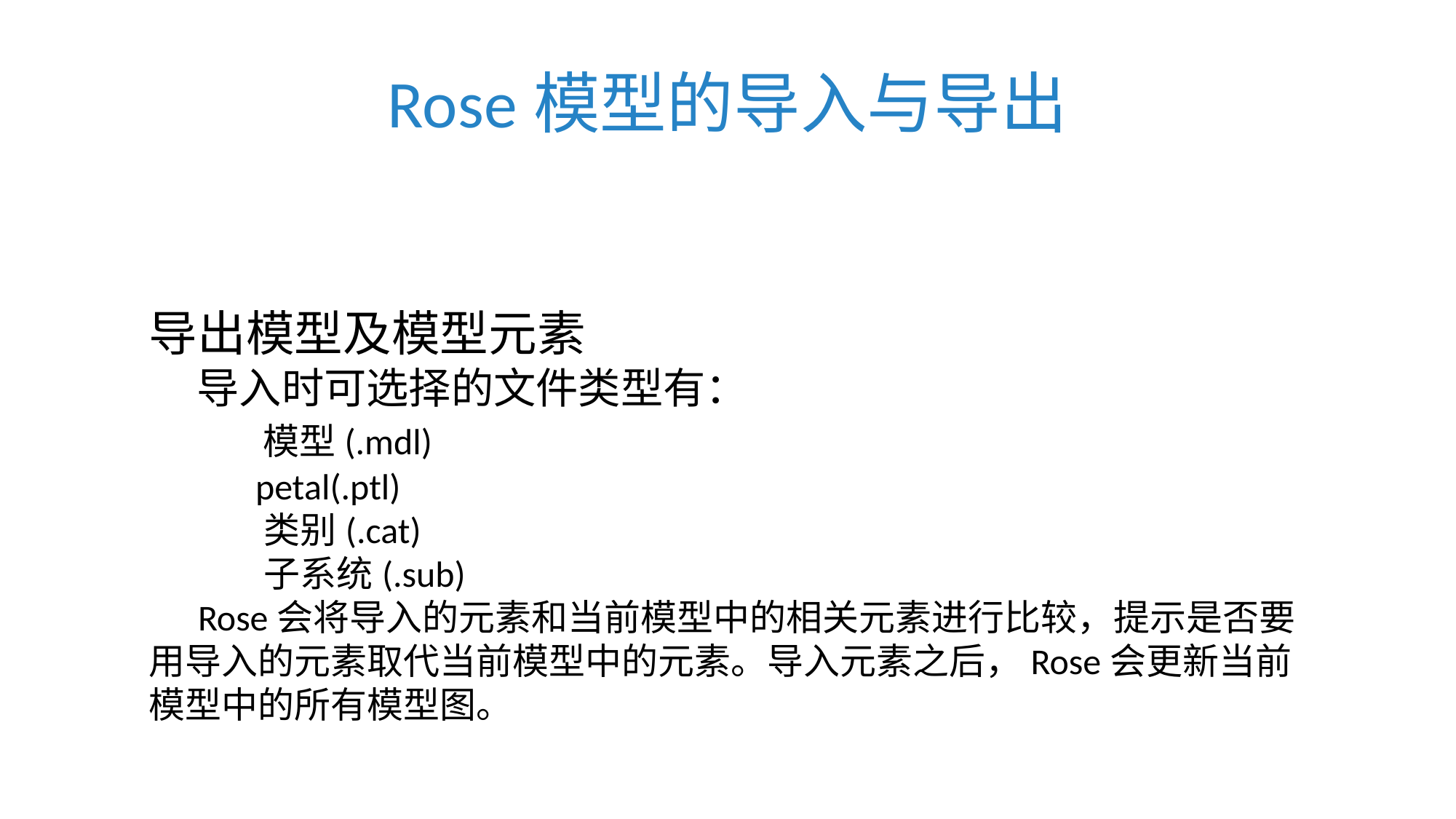

# Rose模型的导入与导出
导出模型及模型元素
    导入时可选择的文件类型有：
           模型(.mdl)
             petal(.ptl)
             类别(.cat)
             子系统(.sub)
      Rose会将导入的元素和当前模型中的相关元素进行比较，提示是否要用导入的元素取代当前模型中的元素。导入元素之后，Rose会更新当前模型中的所有模型图。